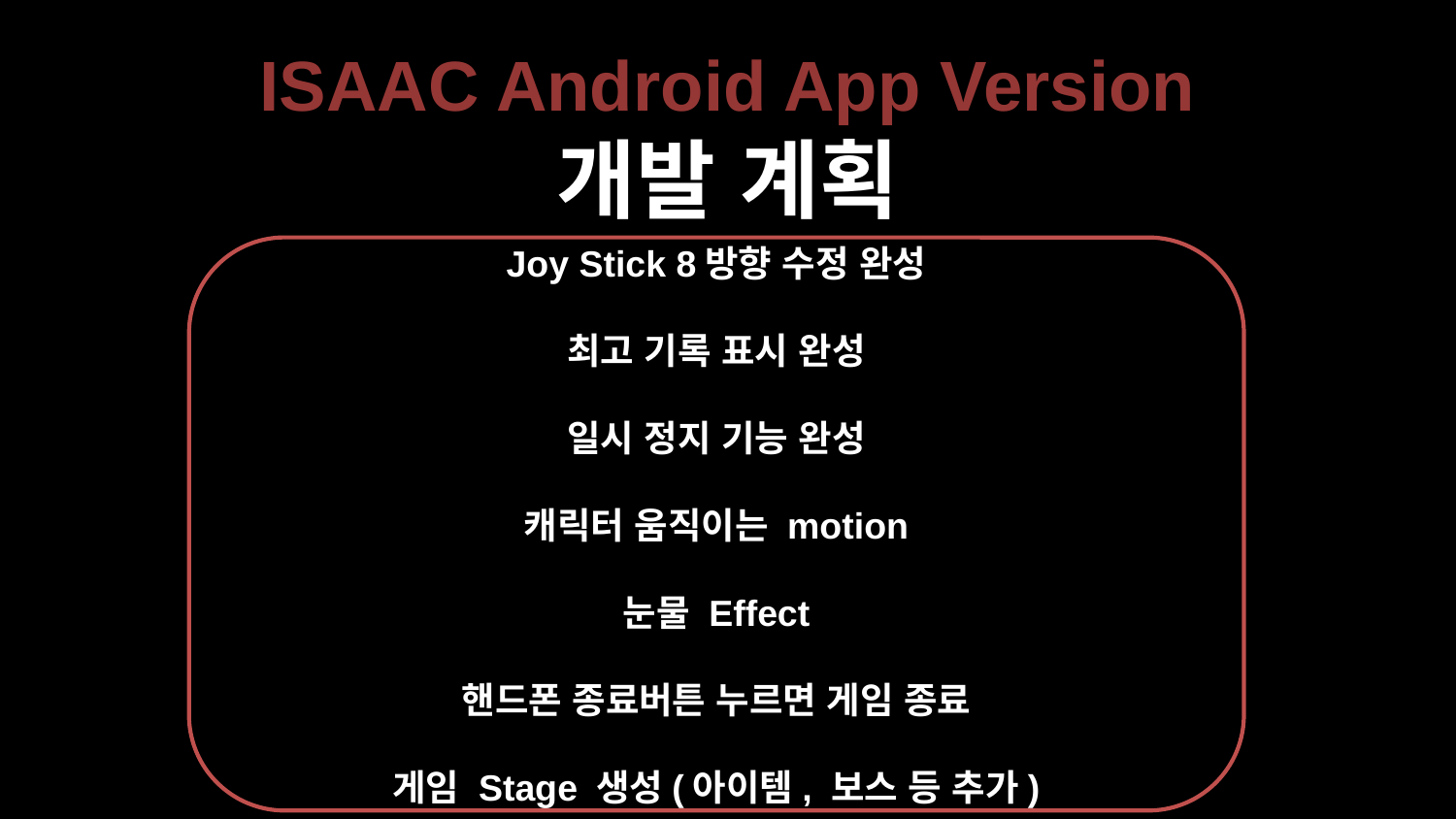

# ISAAC Android App Version 개발 계획

Joy Stick 8방향 수정 완성

최고 기록 표시 완성

일시 정지 기능 완성

캐릭터 움직이는 motion

눈물 Effect

핸드폰 종료버튼 누르면 게임 종료

게임 Stage 생성(아이템, 보스 등 추가)